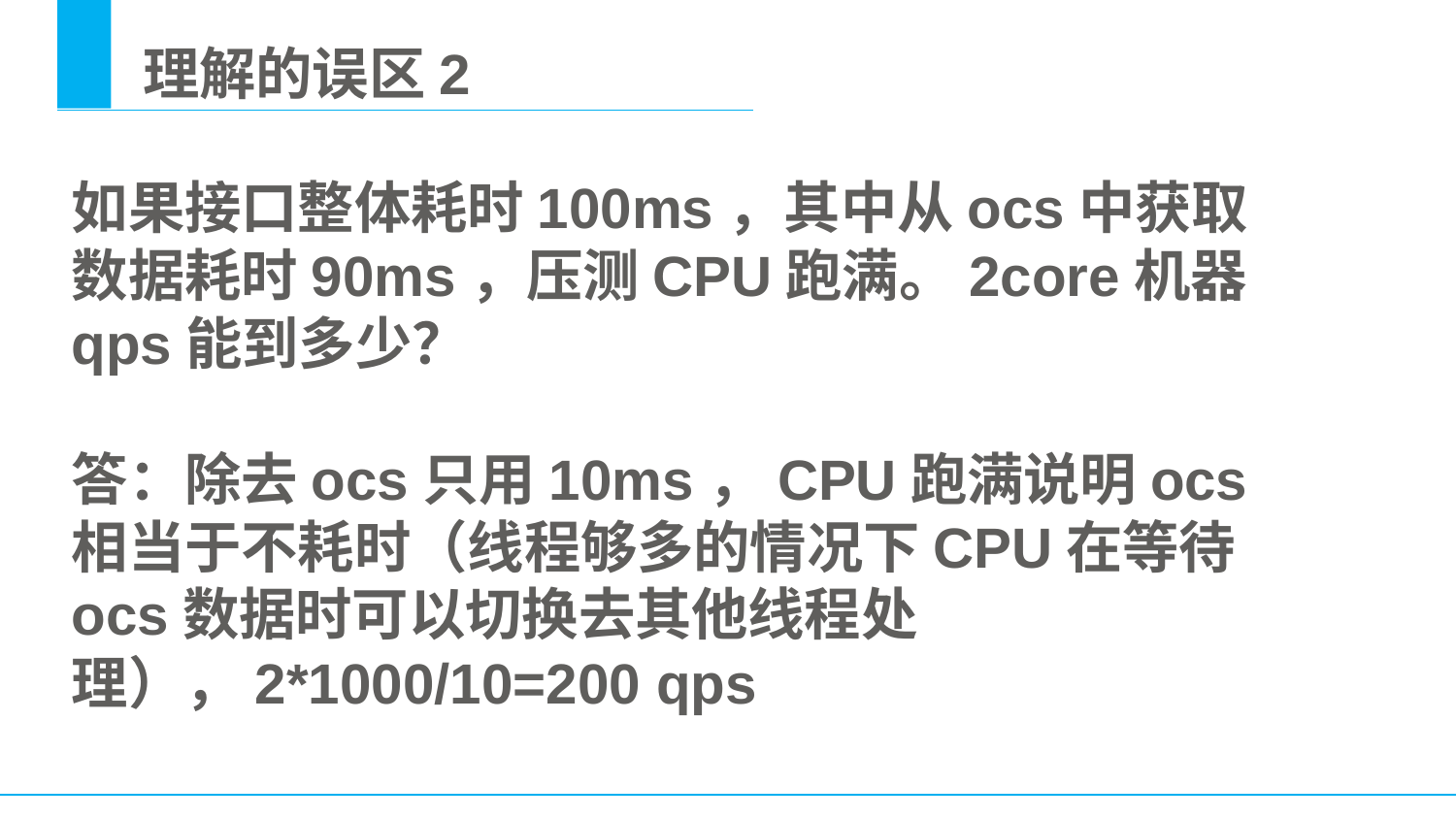

理解的误区2
如果接口整体耗时100ms，其中从ocs中获取数据耗时90ms，压测CPU跑满。2core机器qps能到多少？

答：除去ocs只用10ms，CPU跑满说明ocs相当于不耗时（线程够多的情况下CPU在等待ocs数据时可以切换去其他线程处理），2*1000/10=200 qps